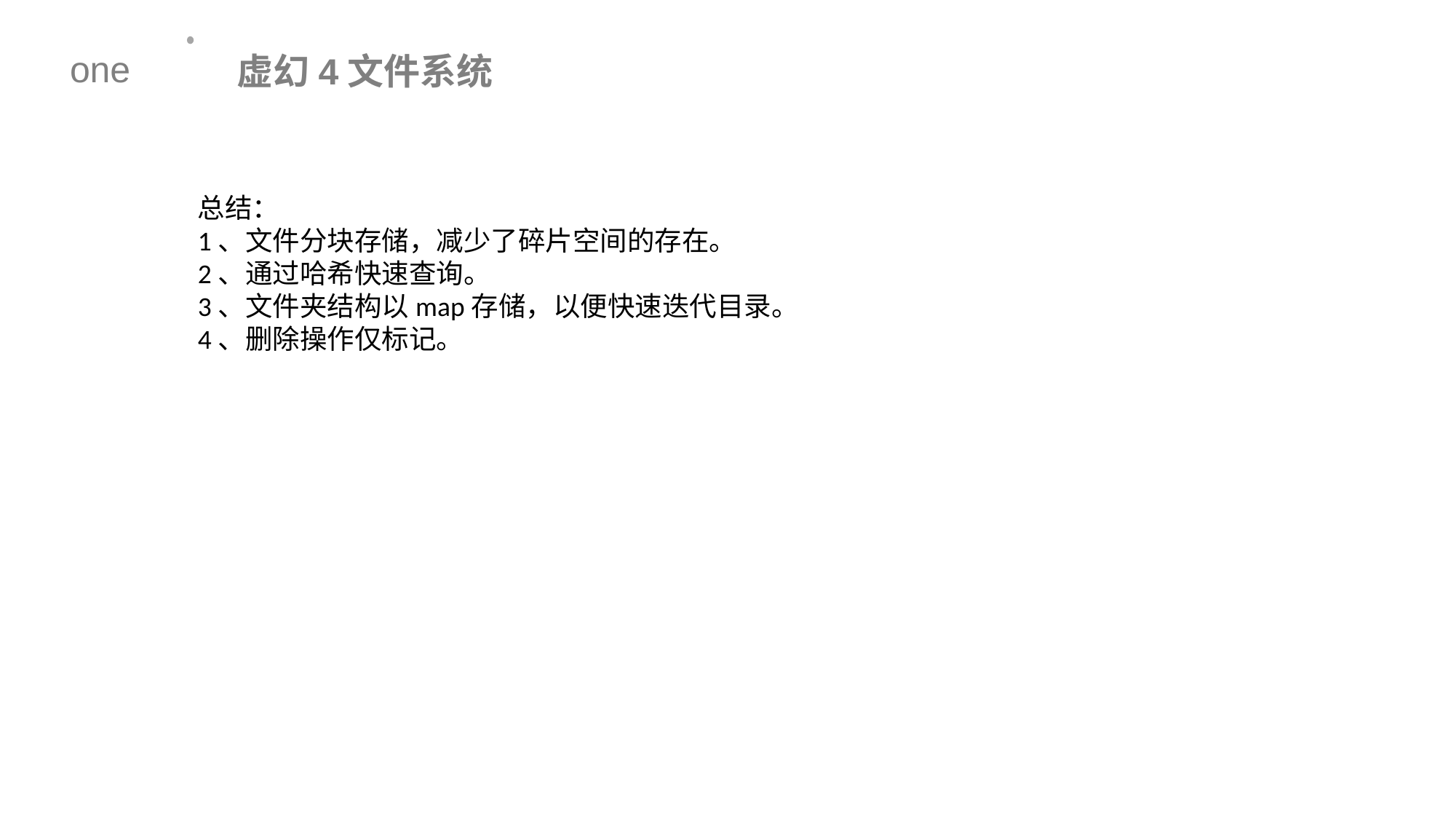

虚幻4文件系统

one
总结：
1、文件分块存储，减少了碎片空间的存在。
2、通过哈希快速查询。
3、文件夹结构以map存储，以便快速迭代目录。
4、删除操作仅标记。